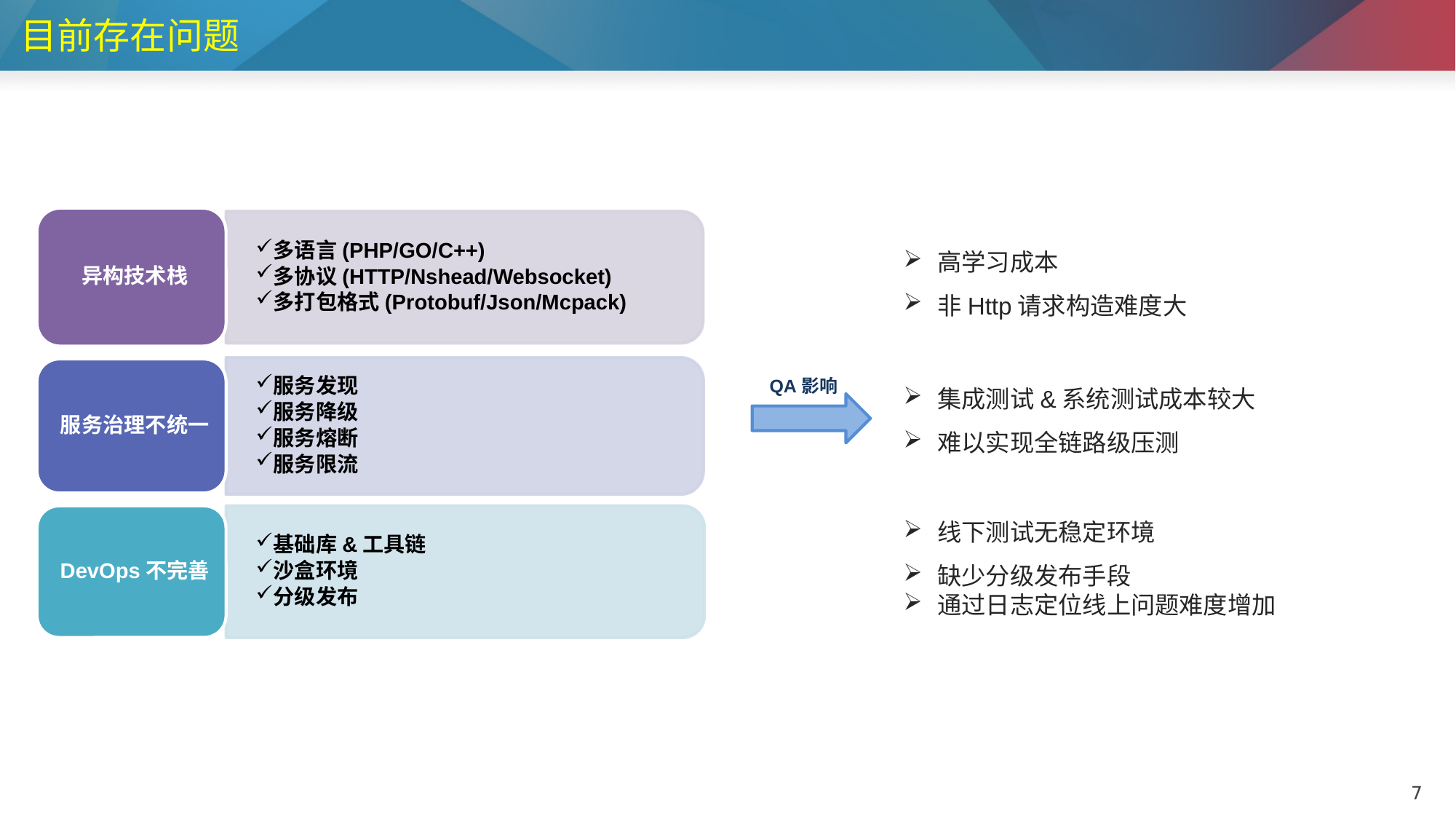

# 目前存在问题
多语言(PHP/GO/C++)
多协议(HTTP/Nshead/Websocket)
多打包格式(Protobuf/Json/Mcpack)
异构技术栈
服务发现
服务降级
服务熔断
服务限流
服务治理不统一
基础库&工具链
沙盒环境
分级发布
DevOps不完善
高学习成本
非Http请求构造难度大
QA影响

集成测试&系统测试成本较大
难以实现全链路级压测
线下测试无稳定环境
缺少分级发布手段
通过日志定位线上问题难度增加